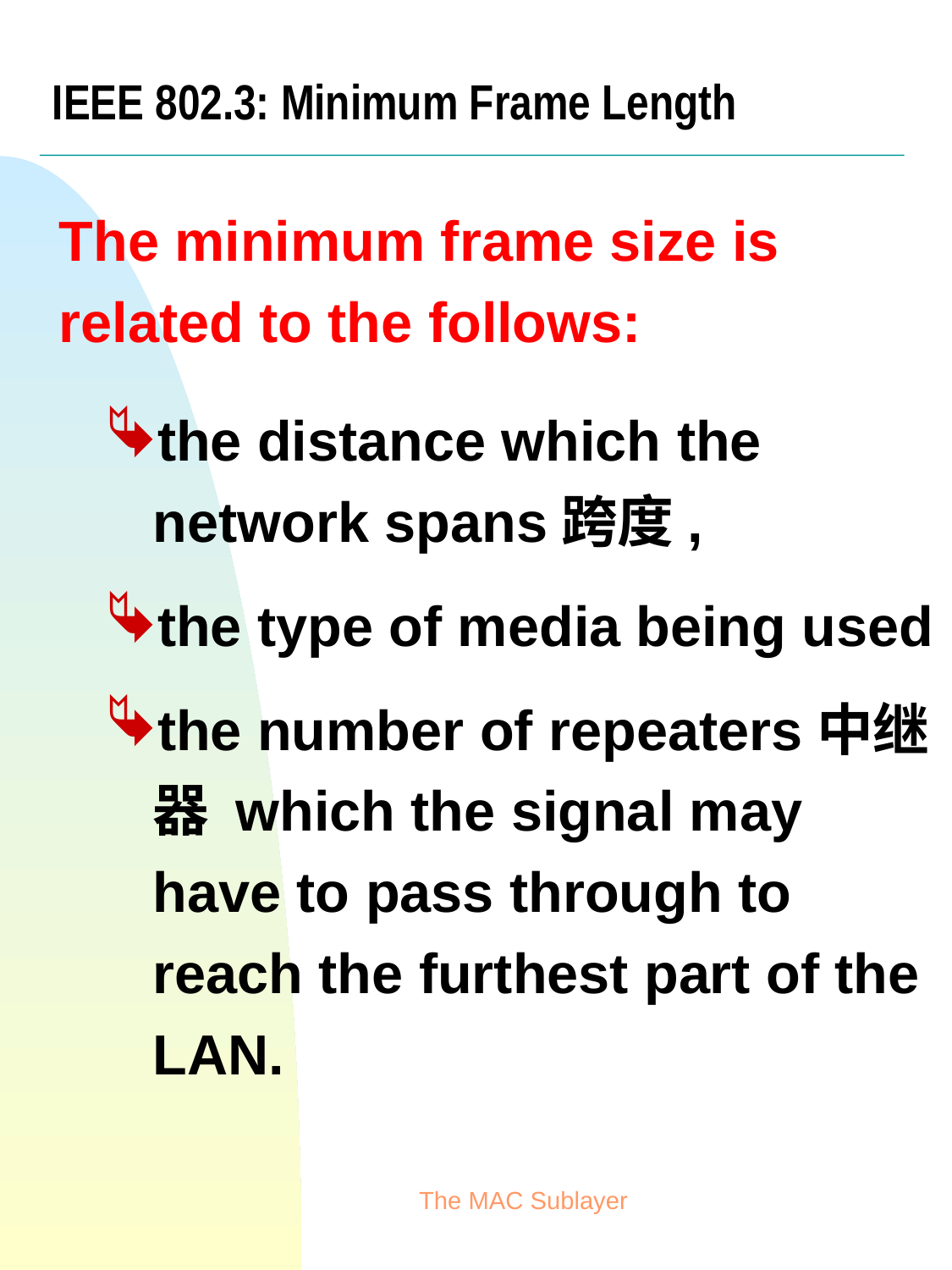

IEEE 802.3: Minimum Frame Length

The minimum frame size is related to the follows:
the distance which the network spans跨度,
the type of media being used
the number of repeaters中继器 which the signal may have to pass through to reach the furthest part of the LAN.

The MAC Sublayer
42